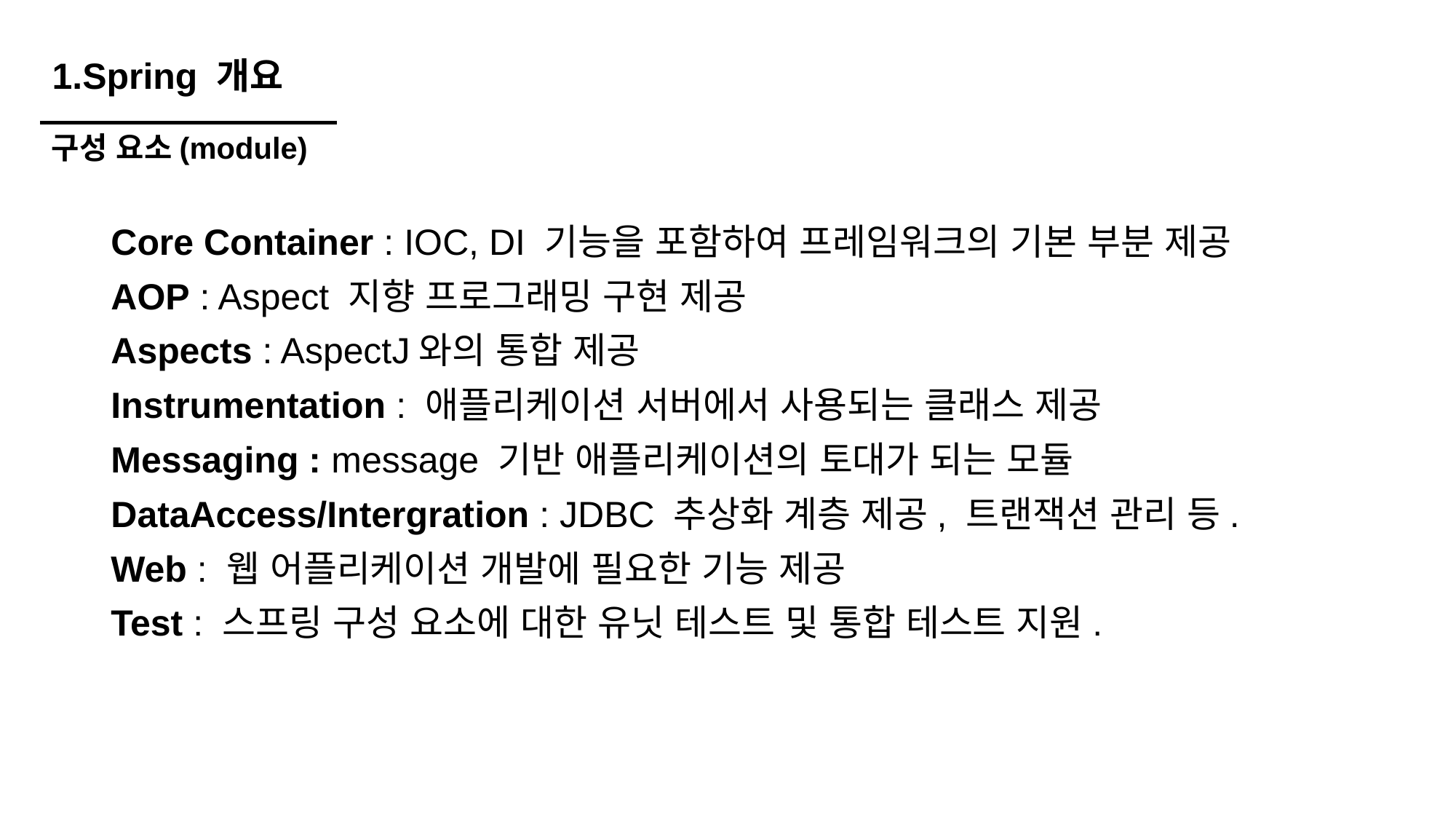

# 1.Spring 개요
구성 요소(module)
Core Container : IOC, DI 기능을 포함하여 프레임워크의 기본 부분 제공
AOP : Aspect 지향 프로그래밍 구현 제공
Aspects : AspectJ와의 통합 제공
Instrumentation : 애플리케이션 서버에서 사용되는 클래스 제공
Messaging : message 기반 애플리케이션의 토대가 되는 모듈
DataAccess/Intergration : JDBC 추상화 계층 제공, 트랜잭션 관리 등.
Web : 웹 어플리케이션 개발에 필요한 기능 제공
Test : 스프링 구성 요소에 대한 유닛 테스트 및 통합 테스트 지원.